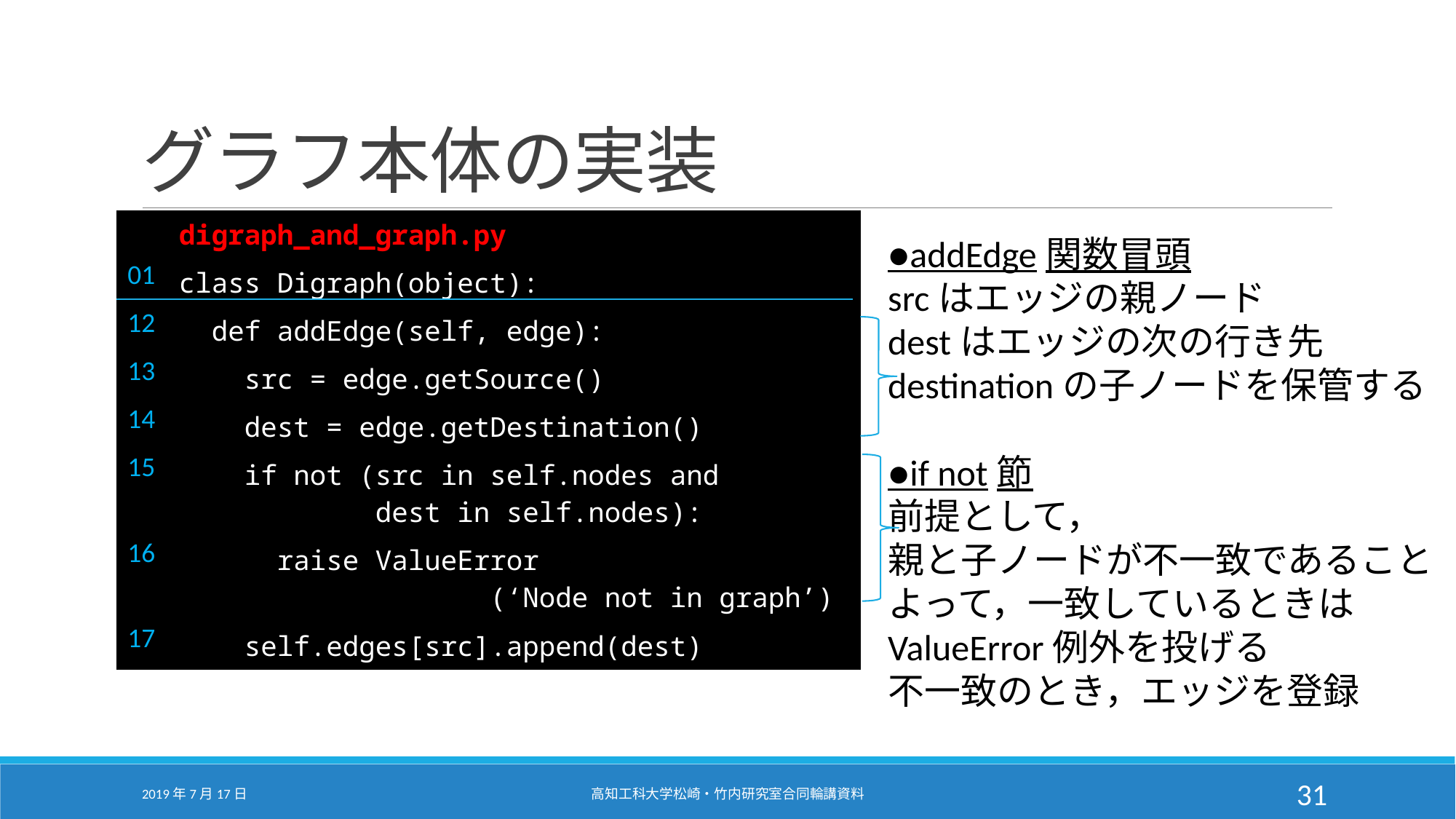

# グラフ本体の実装
|  | digraph\_and\_graph.py |
| --- | --- |
| 01 | class Digraph(object): |
| 12 | def addEdge(self, edge): |
| 13 | src = edge.getSource() |
| 14 | dest = edge.getDestination() |
| 15 | if not (src in self.nodes and dest in self.nodes): |
| 16 | raise ValueError (‘Node not in graph’) |
| 17 | self.edges[src].append(dest) |
●addEdge関数冒頭
srcはエッジの親ノード
destはエッジの次の行き先
destinationの子ノードを保管する

●if not節
前提として，
親と子ノードが不一致であること
よって，一致しているときは
ValueError例外を投げる
不一致のとき，エッジを登録

2019年7月17日
高知工科大学松崎・竹内研究室合同輪講資料
31